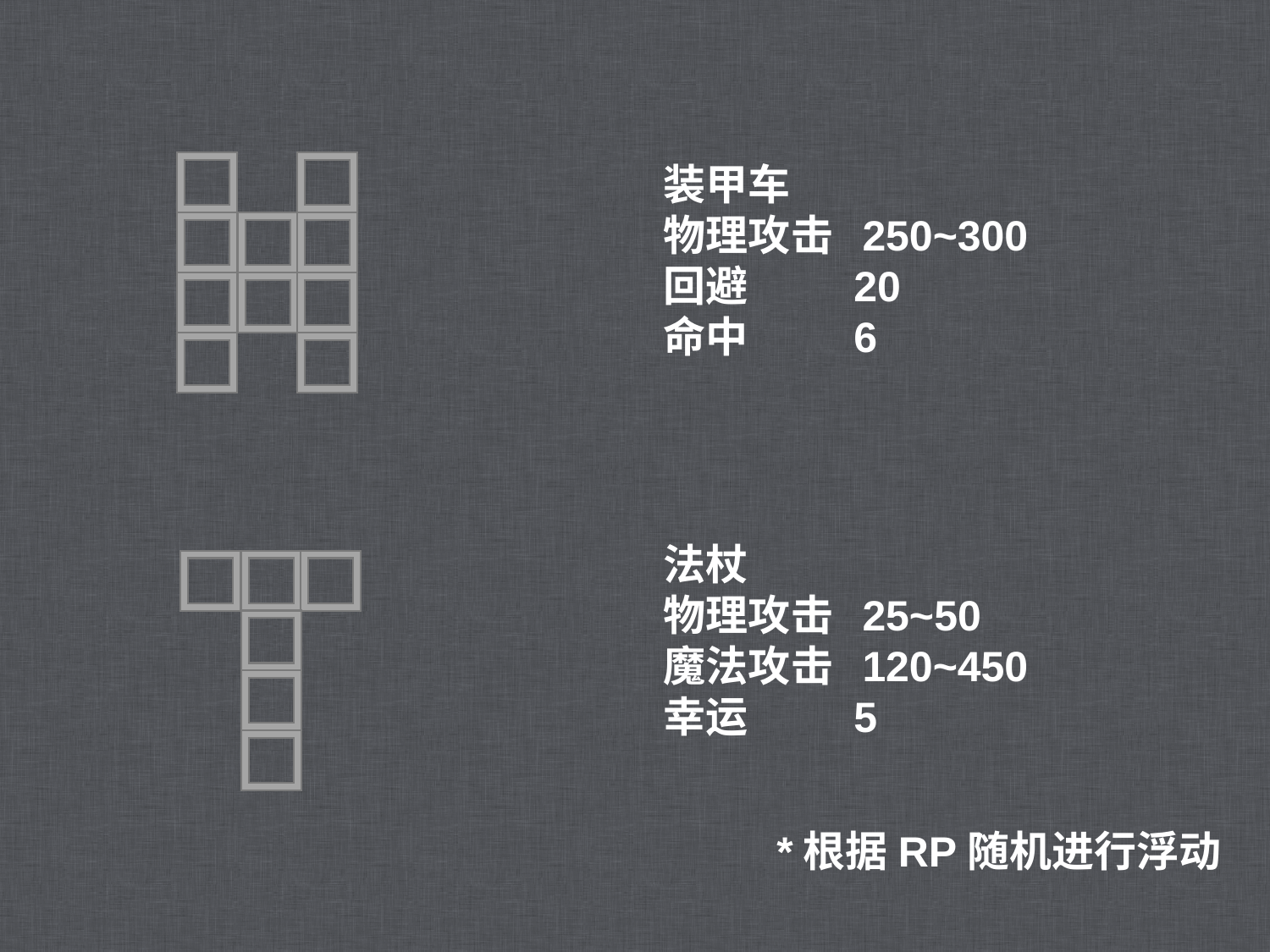

装甲车
物理攻击  250~300
回避          20
命中          6

法杖
物理攻击  25~50
魔法攻击  120~450
幸运          5

*根据RP随机进行浮动